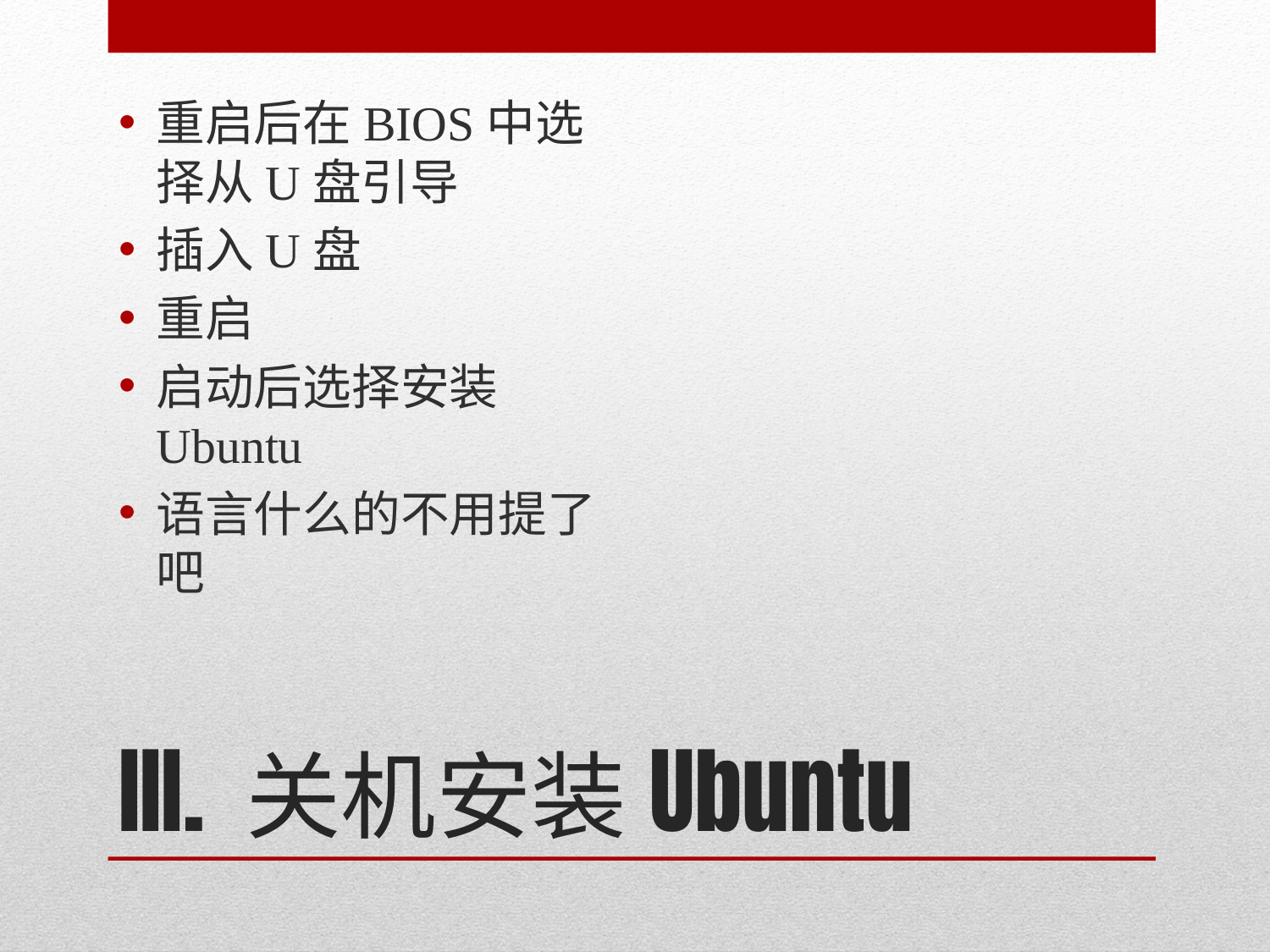

重启后在BIOS中选择从U盘引导
插入U盘
重启
启动后选择安装Ubuntu
语言什么的不用提了吧
# III.	关机安装Ubuntu